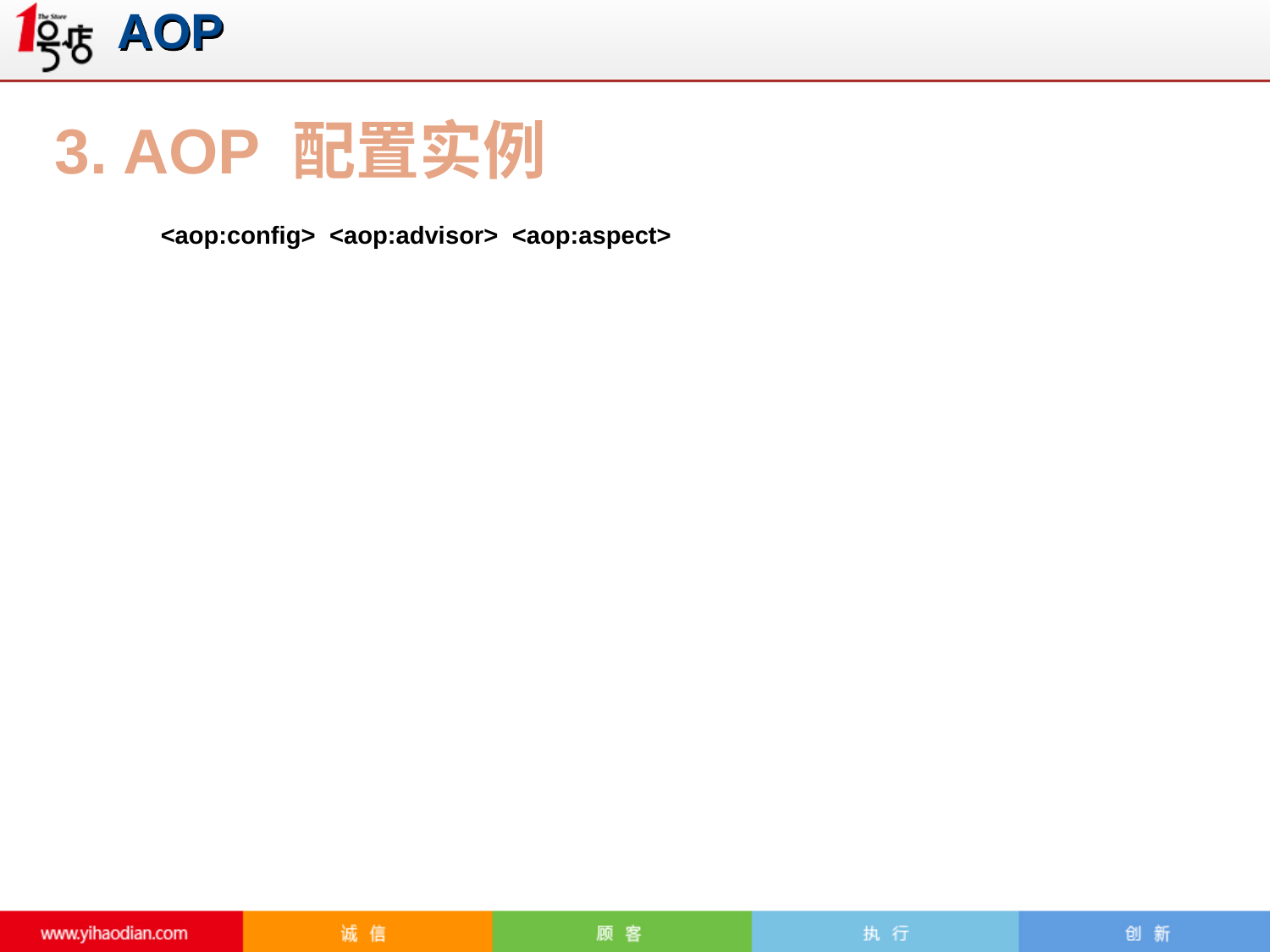

# AOP
3. AOP 配置实例
<aop:config>  <aop:advisor>  <aop:aspect>